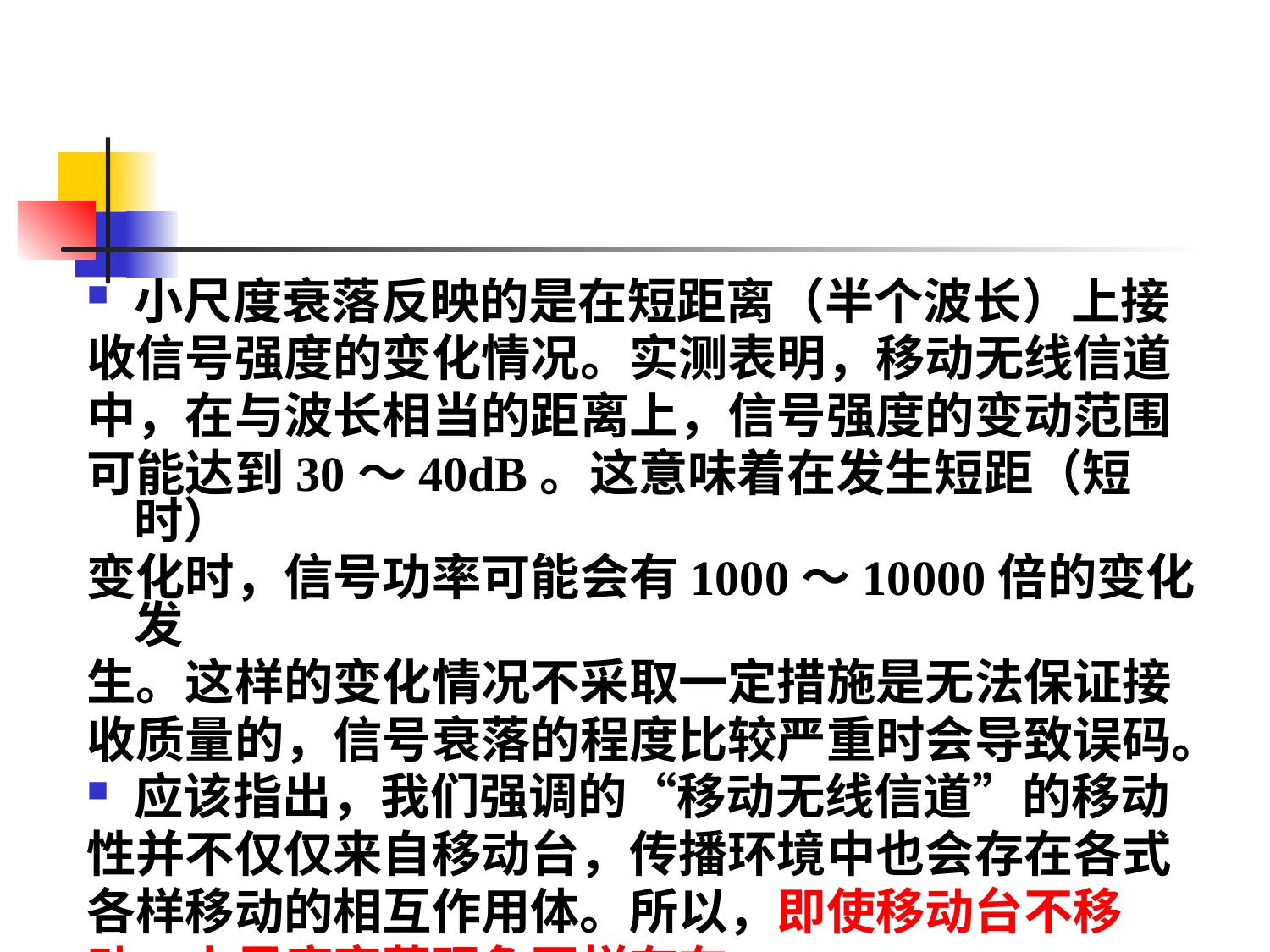

#
小尺度衰落反映的是在短距离（半个波长）上接
收信号强度的变化情况。实测表明，移动无线信道
中，在与波长相当的距离上，信号强度的变动范围
可能达到30～40dB。这意味着在发生短距（短时）
变化时，信号功率可能会有1000～10000倍的变化发
生。这样的变化情况不采取一定措施是无法保证接
收质量的，信号衰落的程度比较严重时会导致误码。
应该指出，我们强调的“移动无线信道”的移动
性并不仅仅来自移动台，传播环境中也会存在各式
各样移动的相互作用体。所以，即使移动台不移
动，小尺度衰落现象同样存在。